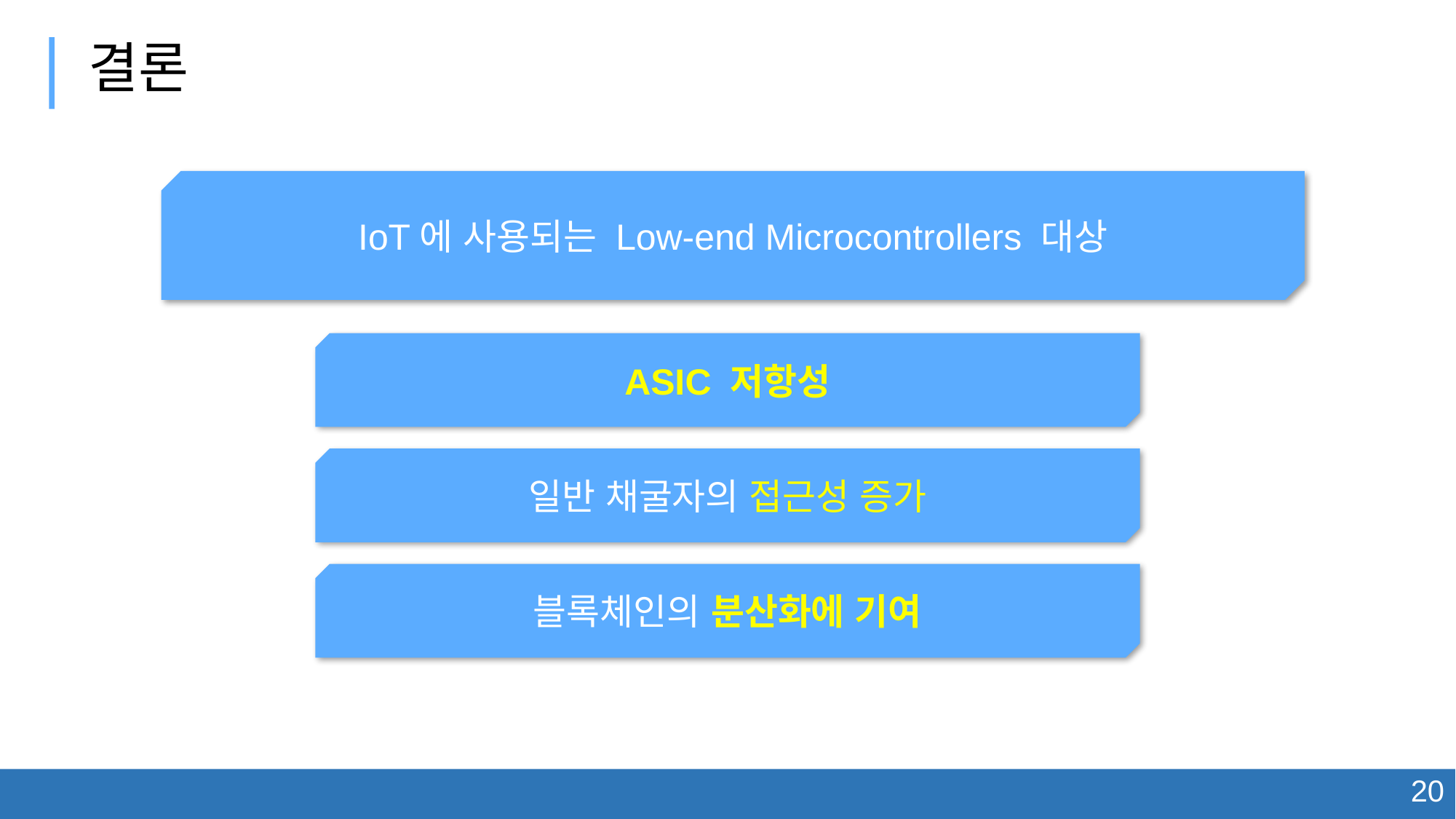

# 결론

IoT에 사용되는 Low-end Microcontrollers 대상
ASIC 저항성
일반 채굴자의 접근성 증가
블록체인의 분산화에 기여